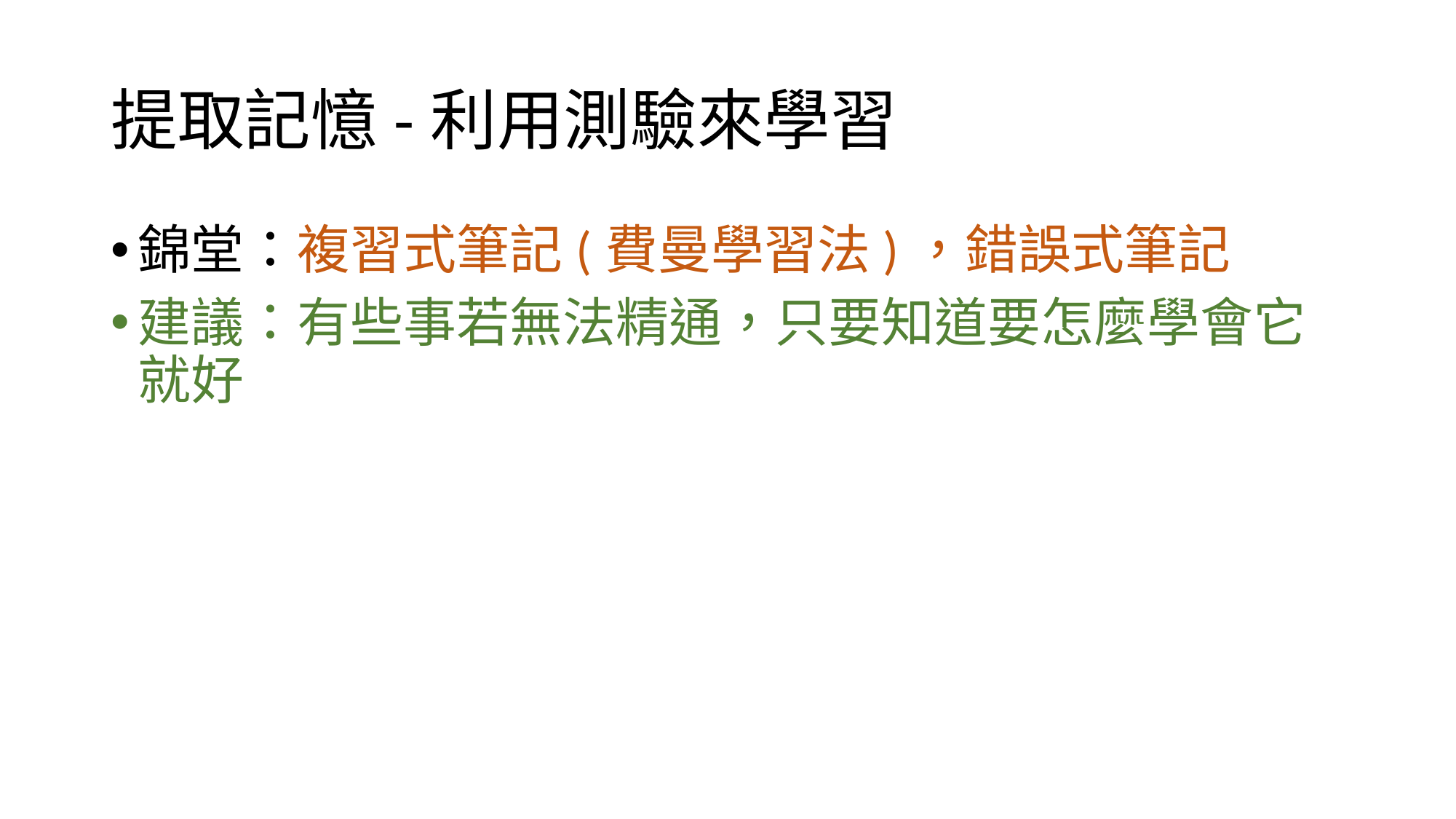

# 提取記憶-利用測驗來學習
錦堂：複習式筆記(費曼學習法)，錯誤式筆記
建議：有些事若無法精通，只要知道要怎麼學會它就好